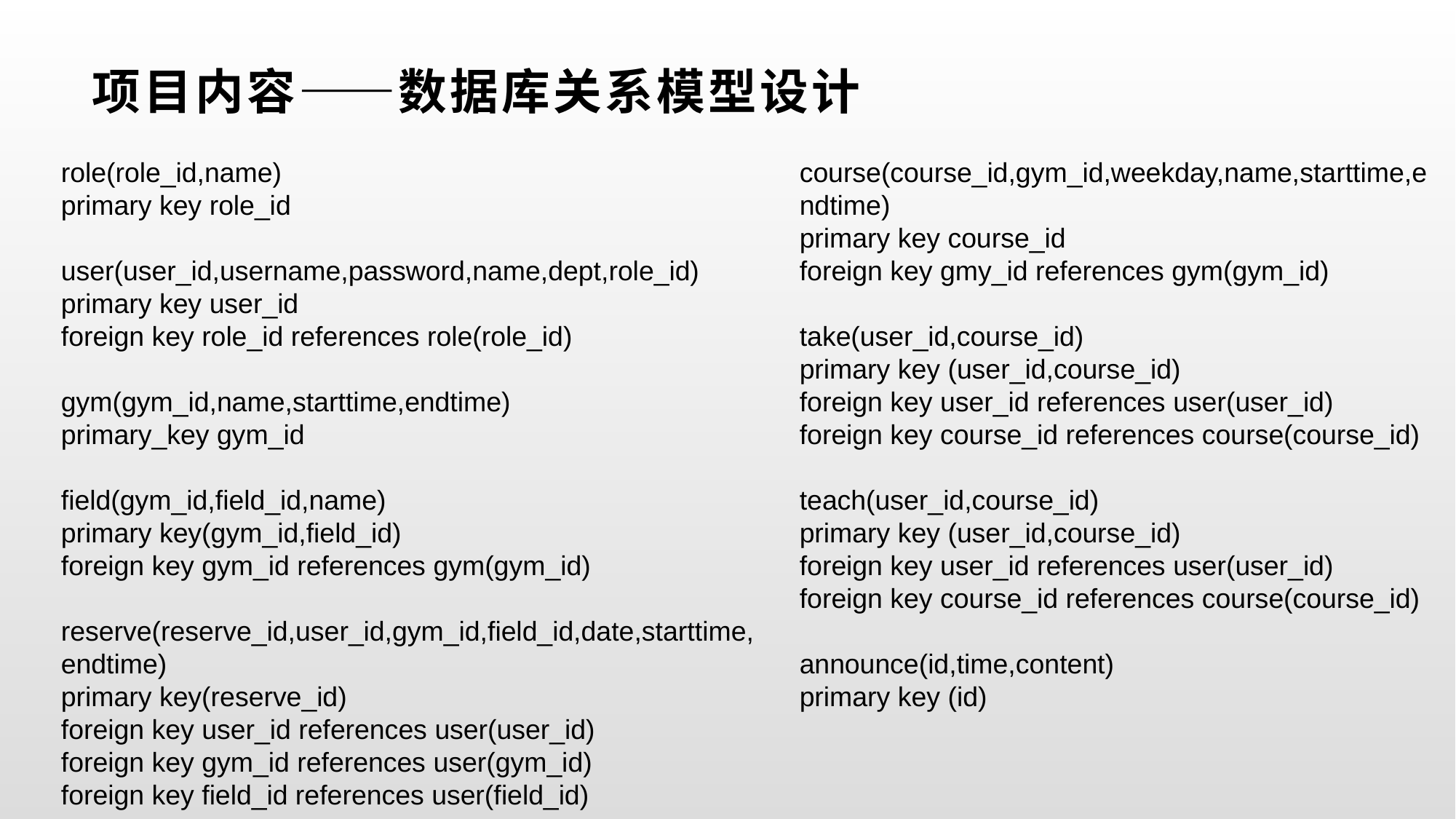

# 项目内容——数据库关系模型设计
role(role_id,name)
primary key role_id

user(user_id,username,password,name,dept,role_id)
primary key user_id
foreign key role_id references role(role_id)

gym(gym_id,name,starttime,endtime)
primary_key gym_id

field(gym_id,field_id,name)
primary key(gym_id,field_id)
foreign key gym_id references gym(gym_id)

reserve(reserve_id,user_id,gym_id,field_id,date,starttime,endtime)
primary key(reserve_id)
foreign key user_id references user(user_id)
foreign key gym_id references user(gym_id)
foreign key field_id references user(field_id)

course(course_id,gym_id,weekday,name,starttime,endtime)
primary key course_id
foreign key gmy_id references gym(gym_id)

take(user_id,course_id)
primary key (user_id,course_id)
foreign key user_id references user(user_id)
foreign key course_id references course(course_id)

teach(user_id,course_id)
primary key (user_id,course_id)
foreign key user_id references user(user_id)
foreign key course_id references course(course_id)

announce(id,time,content)
primary key (id)